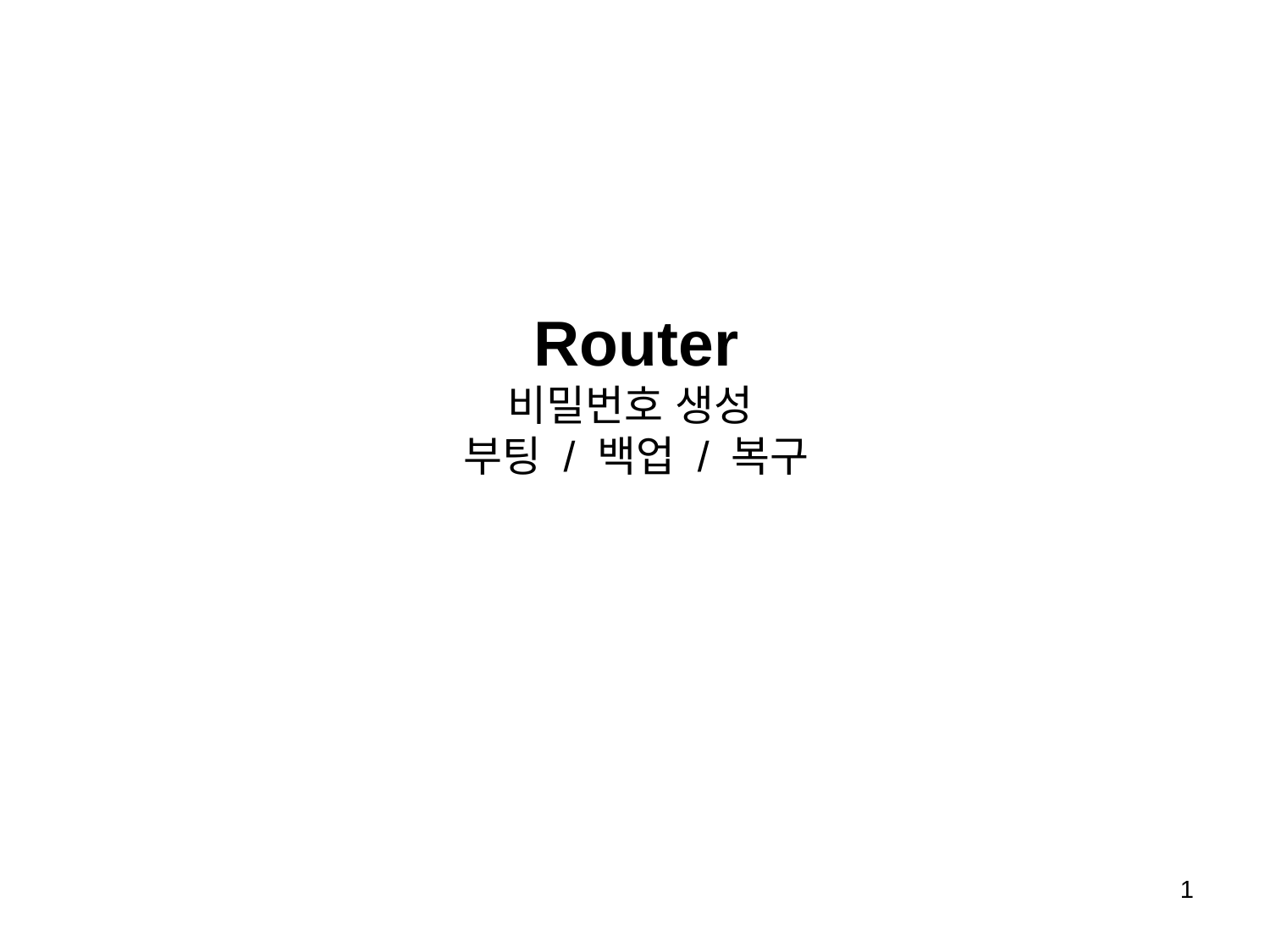

Router
비밀번호 생성
부팅 / 백업 / 복구
1